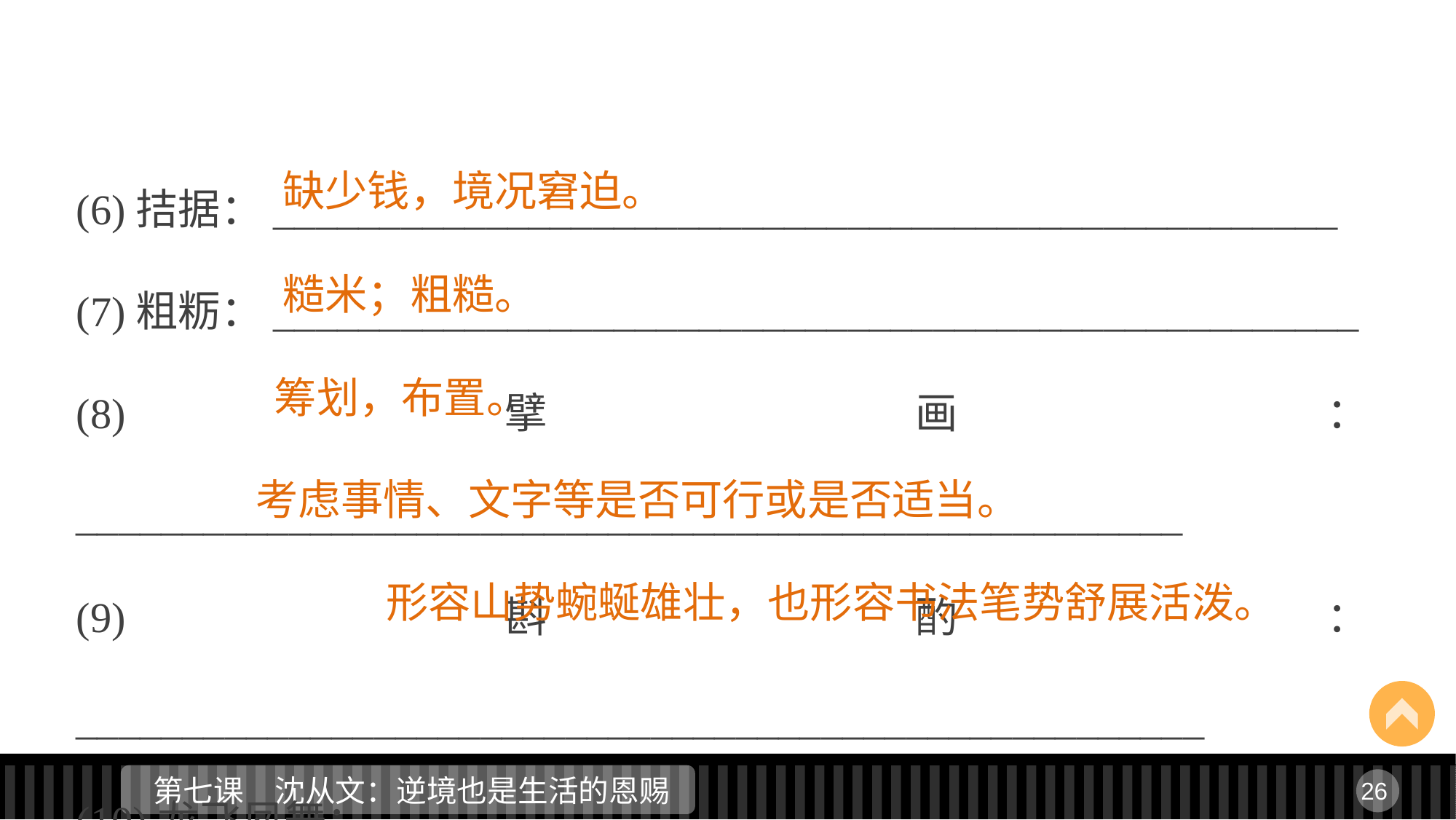

(6)拮据：__________________________________________________
(7)粗粝：___________________________________________________
(8)擘画：____________________________________________________
(9)斟酌：_____________________________________________________
(10)龙飞凤舞：______________________________________________
缺少钱，境况窘迫。
糙米；粗糙。
筹划，布置。
考虑事情、文字等是否可行或是否适当。
形容山势蜿蜒雄壮，也形容书法笔势舒展活泼。